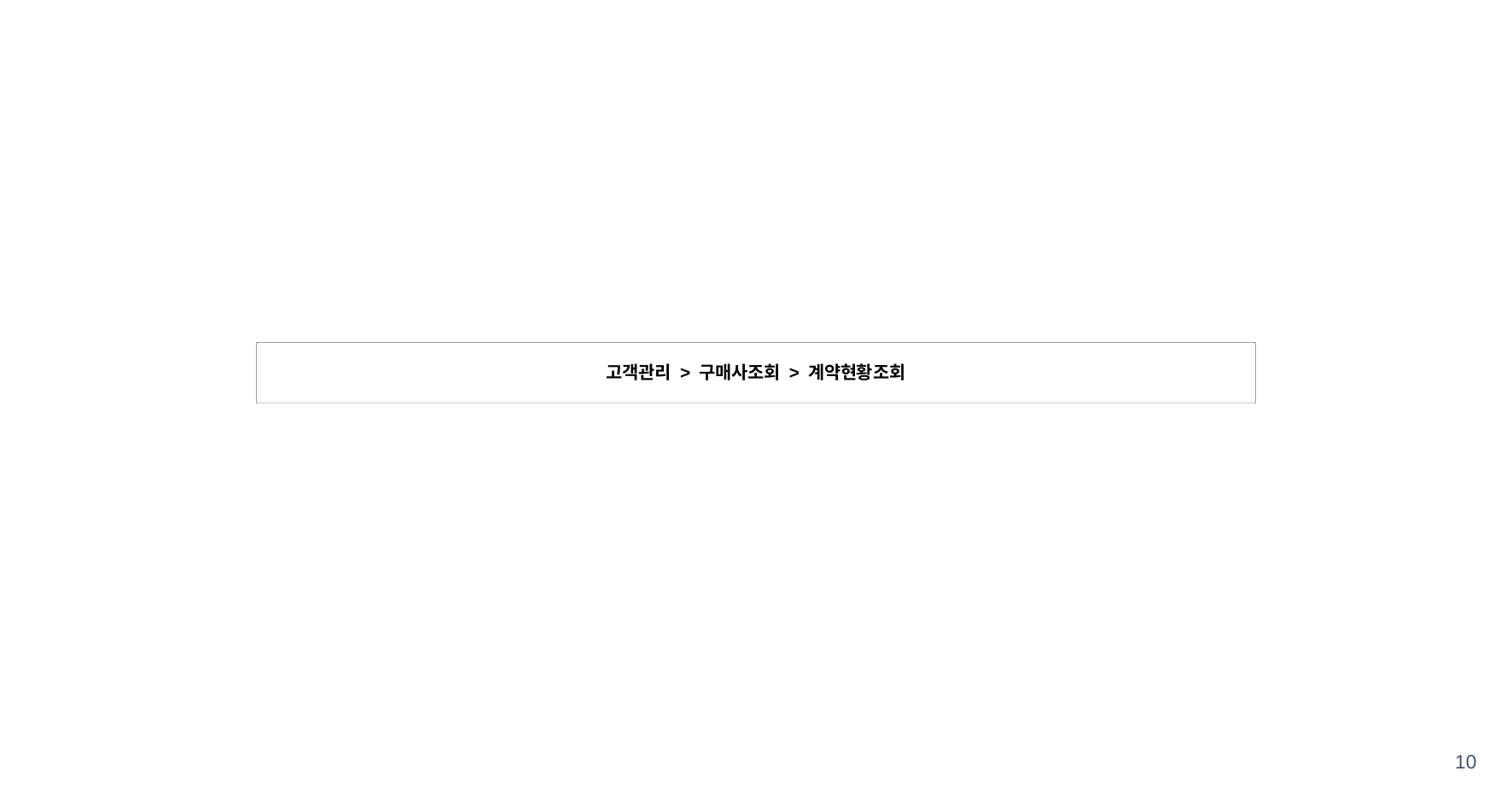

| 고객관리 > 구매사조회 > 계약현황조회 |
| --- |
10